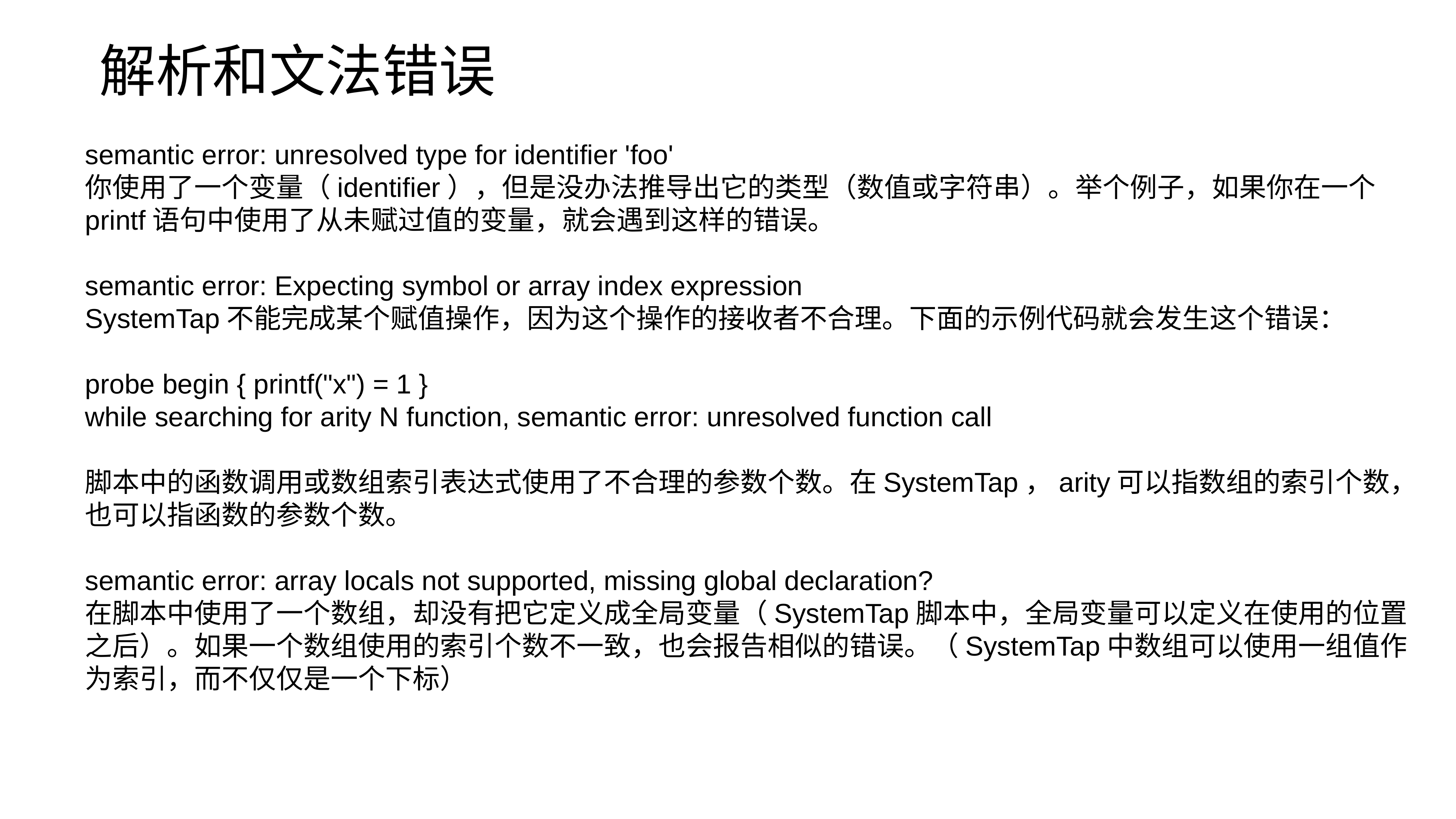

解析和文法错误
semantic error: unresolved type for identifier 'foo'
你使用了一个变量（identifier），但是没办法推导出它的类型（数值或字符串）。举个例子，如果你在一个printf语句中使用了从未赋过值的变量，就会遇到这样的错误。

semantic error: Expecting symbol or array index expression
SystemTap不能完成某个赋值操作，因为这个操作的接收者不合理。下面的示例代码就会发生这个错误：

probe begin { printf("x") = 1 }
while searching for arity N function, semantic error: unresolved function call

脚本中的函数调用或数组索引表达式使用了不合理的参数个数。在SystemTap，arity可以指数组的索引个数，也可以指函数的参数个数。

semantic error: array locals not supported, missing global declaration?
在脚本中使用了一个数组，却没有把它定义成全局变量（SystemTap脚本中，全局变量可以定义在使用的位置之后）。如果一个数组使用的索引个数不一致，也会报告相似的错误。（SystemTap中数组可以使用一组值作为索引，而不仅仅是一个下标）